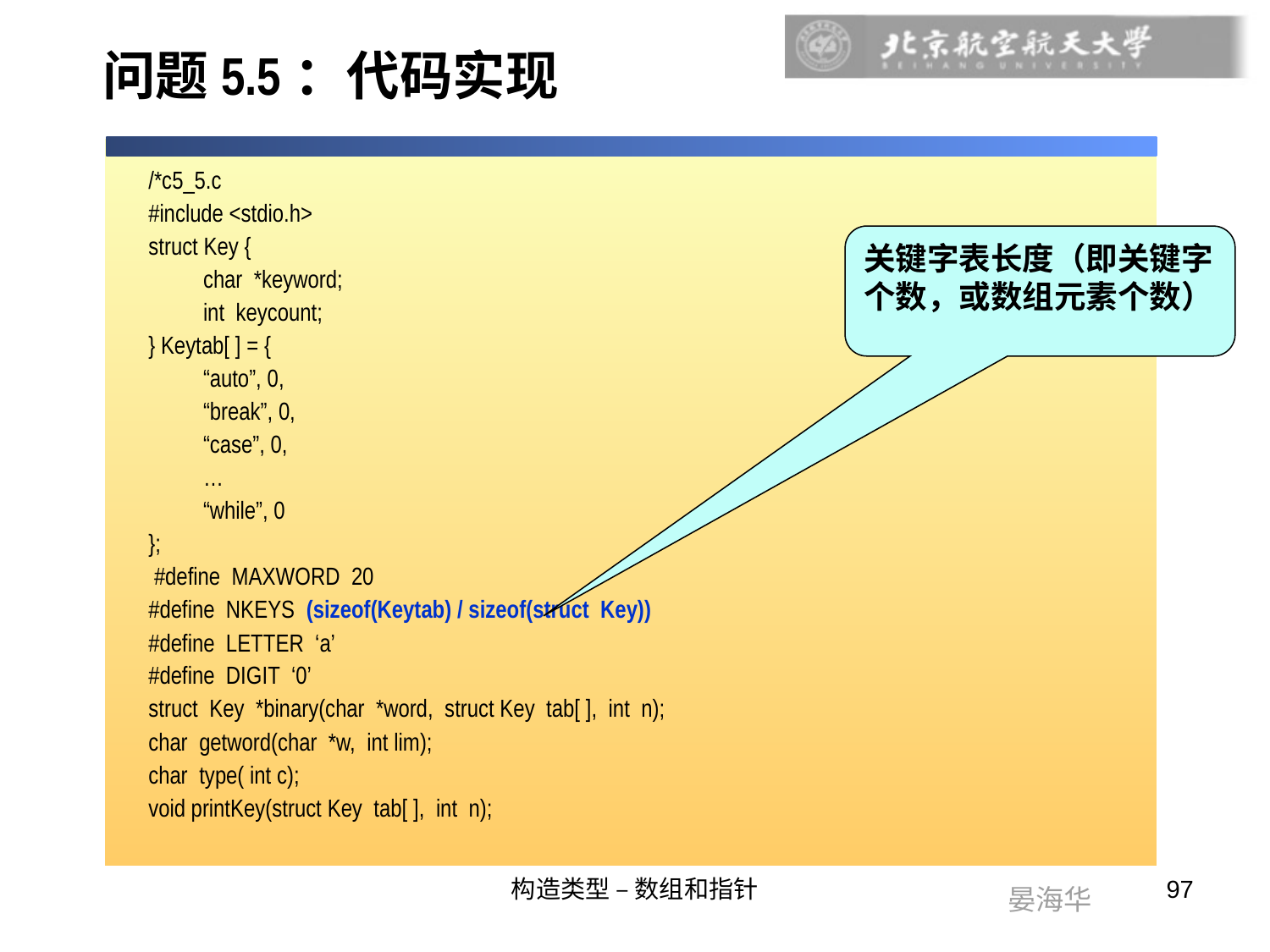

# 问题5.5：代码实现
/*c5_5.c
#include <stdio.h>
struct Key {
char  *keyword;
int  keycount;
} Keytab[ ] = {
“auto”, 0,
“break”, 0,
“case”, 0,
…
“while”, 0
};
 #define  MAXWORD  20
#define  NKEYS  (sizeof(Keytab) / sizeof(struct  Key))
#define  LETTER  ‘a’
#define  DIGIT  ‘0’
struct  Key  *binary(char  *word,  struct Key  tab[ ],  int  n);
char  getword(char  *w,  int lim);
char  type( int c);
void printKey(struct Key  tab[ ],  int  n);
关键字表长度（即关键字个数，或数组元素个数）
构造类型 – 数组和指针
97